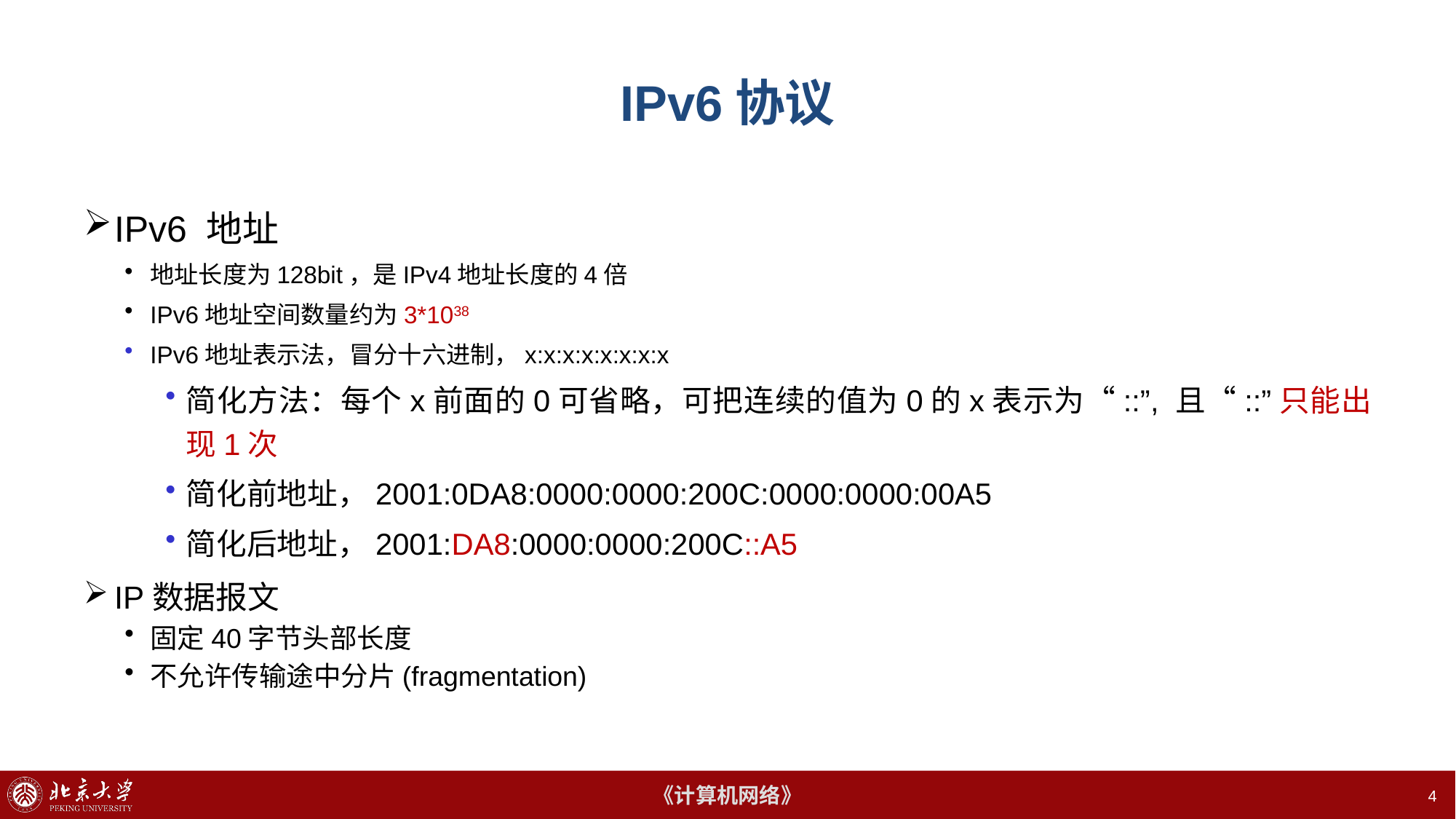

# IPv6协议
IPv6 地址
地址长度为128bit，是IPv4地址长度的4倍
IPv6地址空间数量约为3*1038
IPv6地址表示法，冒分十六进制，x:x:x:x:x:x:x:x
简化方法：每个x前面的0可省略，可把连续的值为0的x表示为“::”, 且“::”只能出现1次
简化前地址，2001:0DA8:0000:0000:200C:0000:0000:00A5
简化后地址，2001:DA8:0000:0000:200C::A5
IP数据报文
固定40字节头部长度
不允许传输途中分片(fragmentation)
4